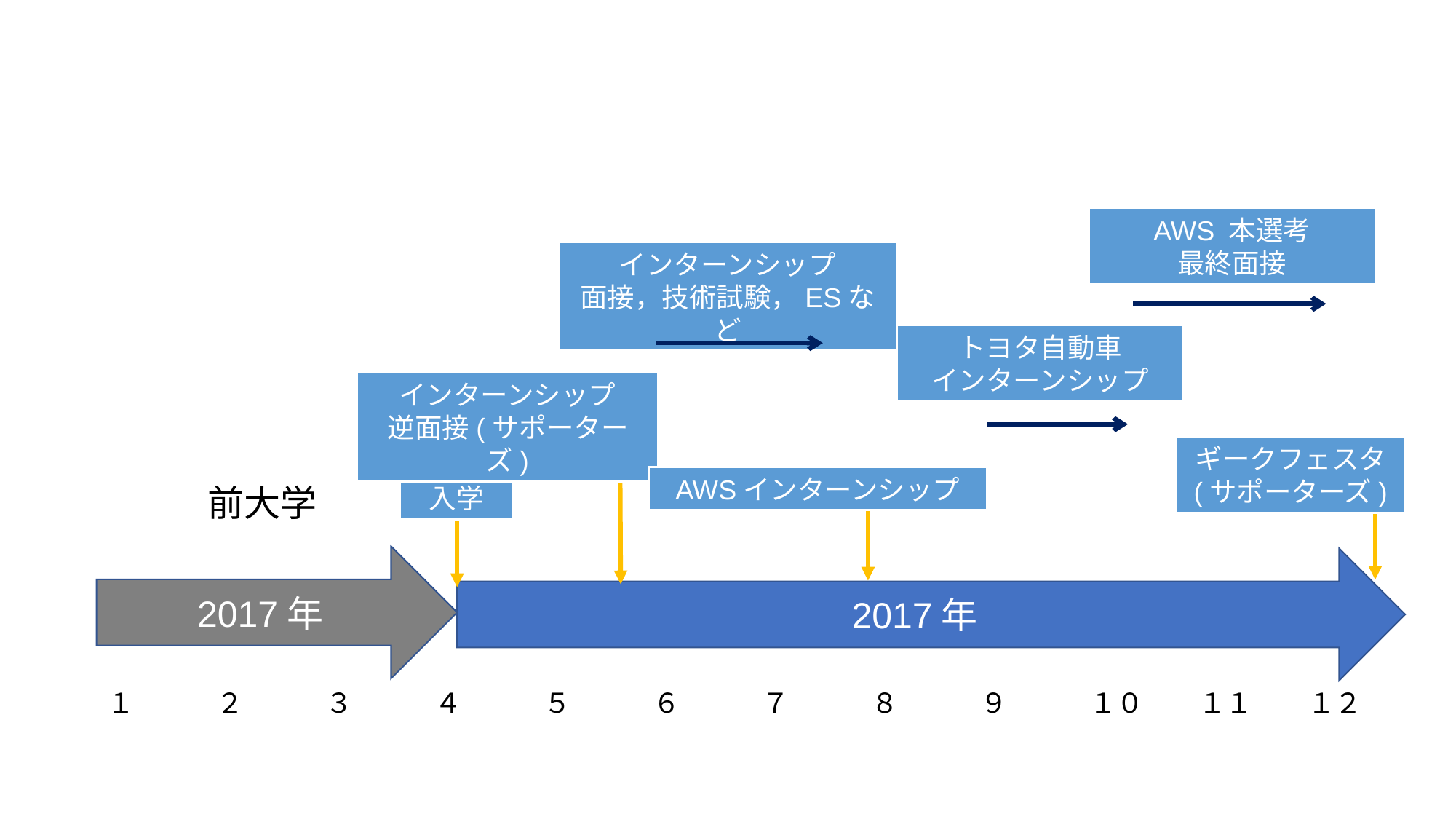

AWS 本選考
最終面接
インターンシップ
面接，技術試験，ESなど
トヨタ自動車
インターンシップ
インターンシップ
逆面接(サポーターズ)
ギークフェスタ
(サポーターズ)
AWSインターンシップ
前大学
入学
2017年
2017年
１	２	３	４	５	６	７	８	９	１０	１１	１２